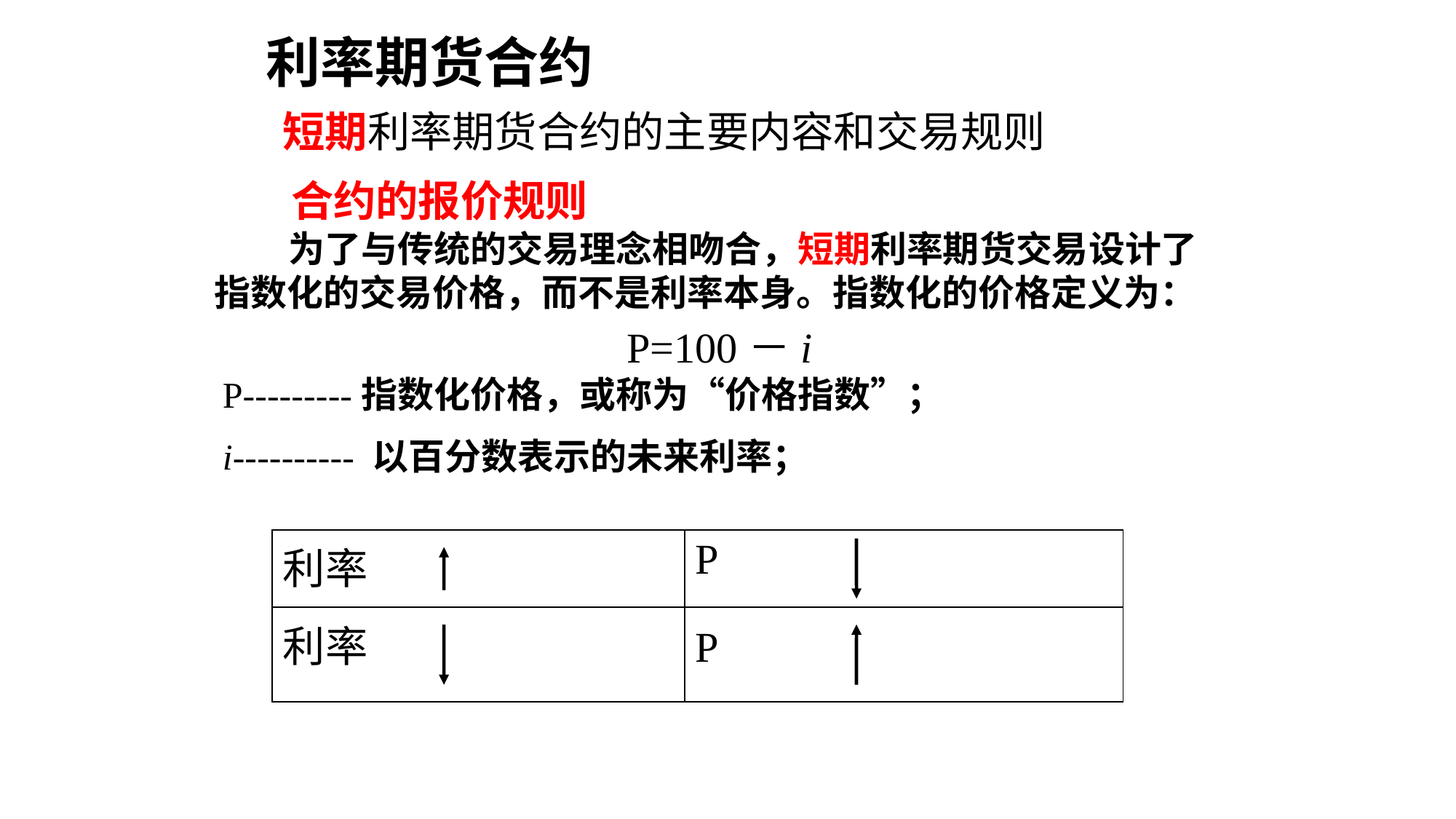

利率期货合约
短期利率期货合约的主要内容和交易规则
合约的报价规则
        为了与传统的交易理念相吻合，短期利率期货交易设计了指数化的交易价格，而不是利率本身。指数化的价格定义为：
P=100－i
P---------指数化价格，或称为“价格指数”；
i---------- 以百分数表示的未来利率；
| 利率 | P |
| --- | --- |
| 利率 | P |